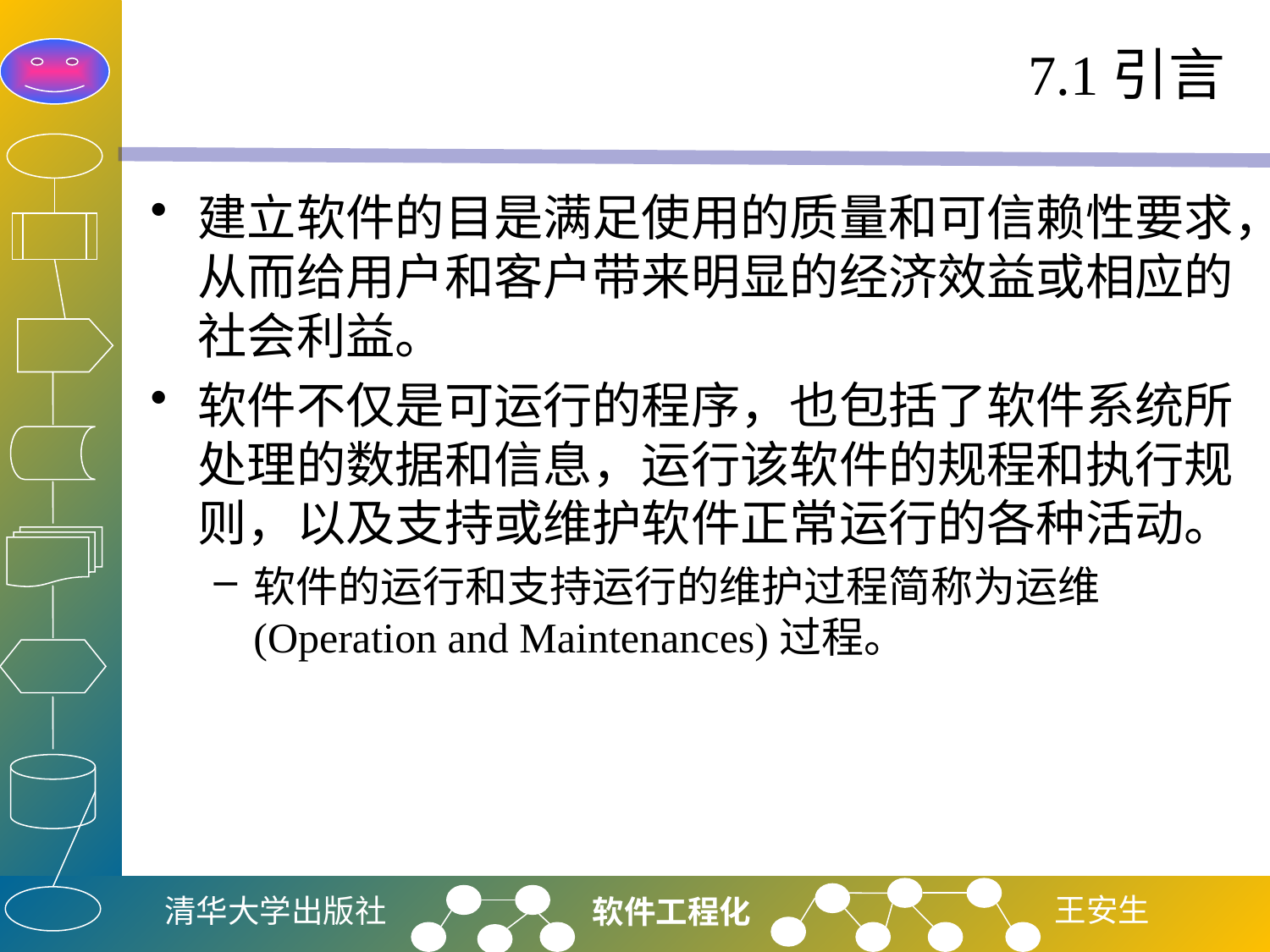

# 7.1引言
建立软件的目是满足使用的质量和可信赖性要求，从而给用户和客户带来明显的经济效益或相应的社会利益。
软件不仅是可运行的程序，也包括了软件系统所处理的数据和信息，运行该软件的规程和执行规则，以及支持或维护软件正常运行的各种活动。
软件的运行和支持运行的维护过程简称为运维(Operation and Maintenances)过程。